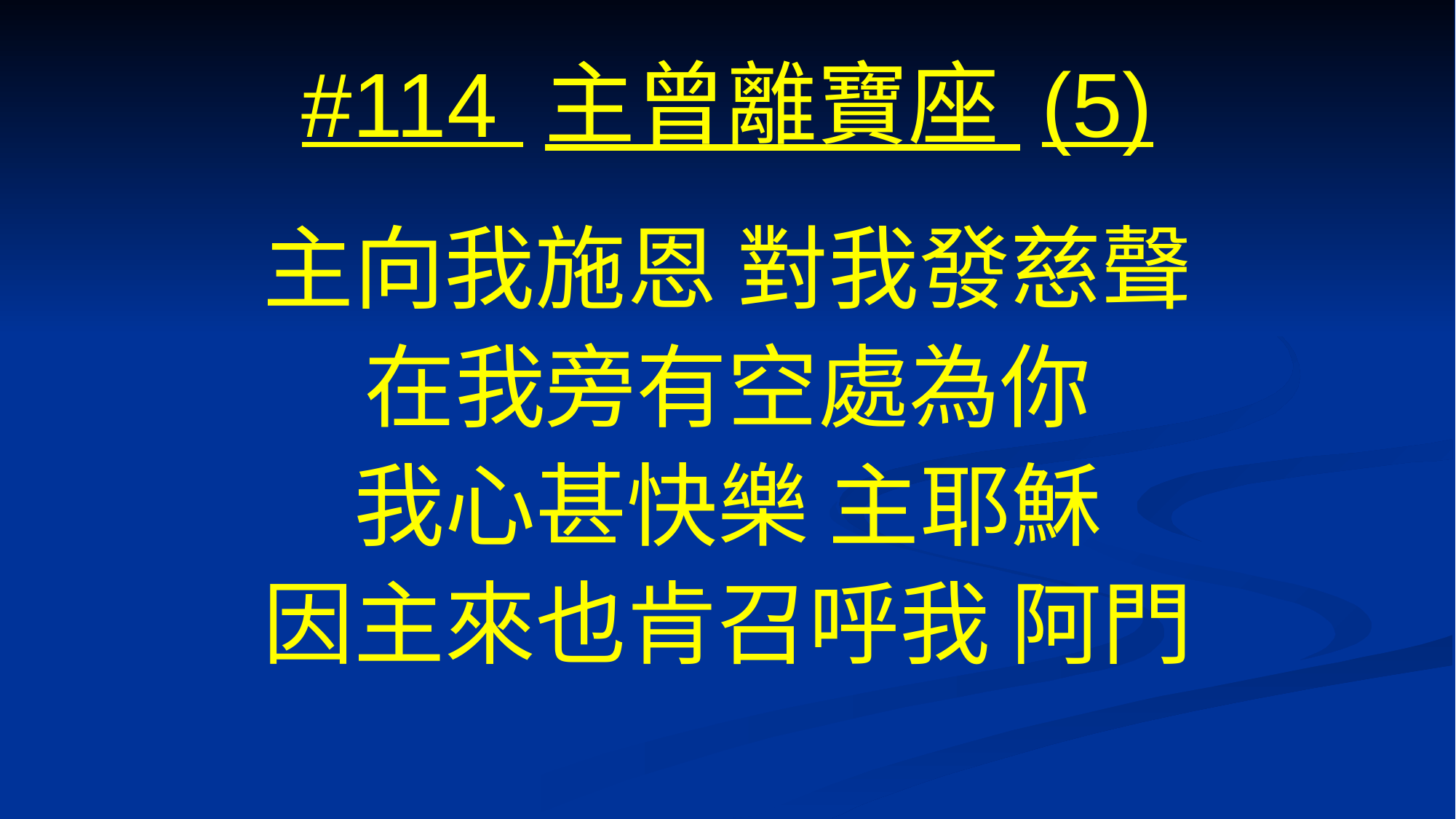

# #114 主曾離寶座 (5)
主向我施恩 對我發慈聲
在我旁有空處為你
我心甚快樂 主耶穌
因主來也肯召呼我 阿門